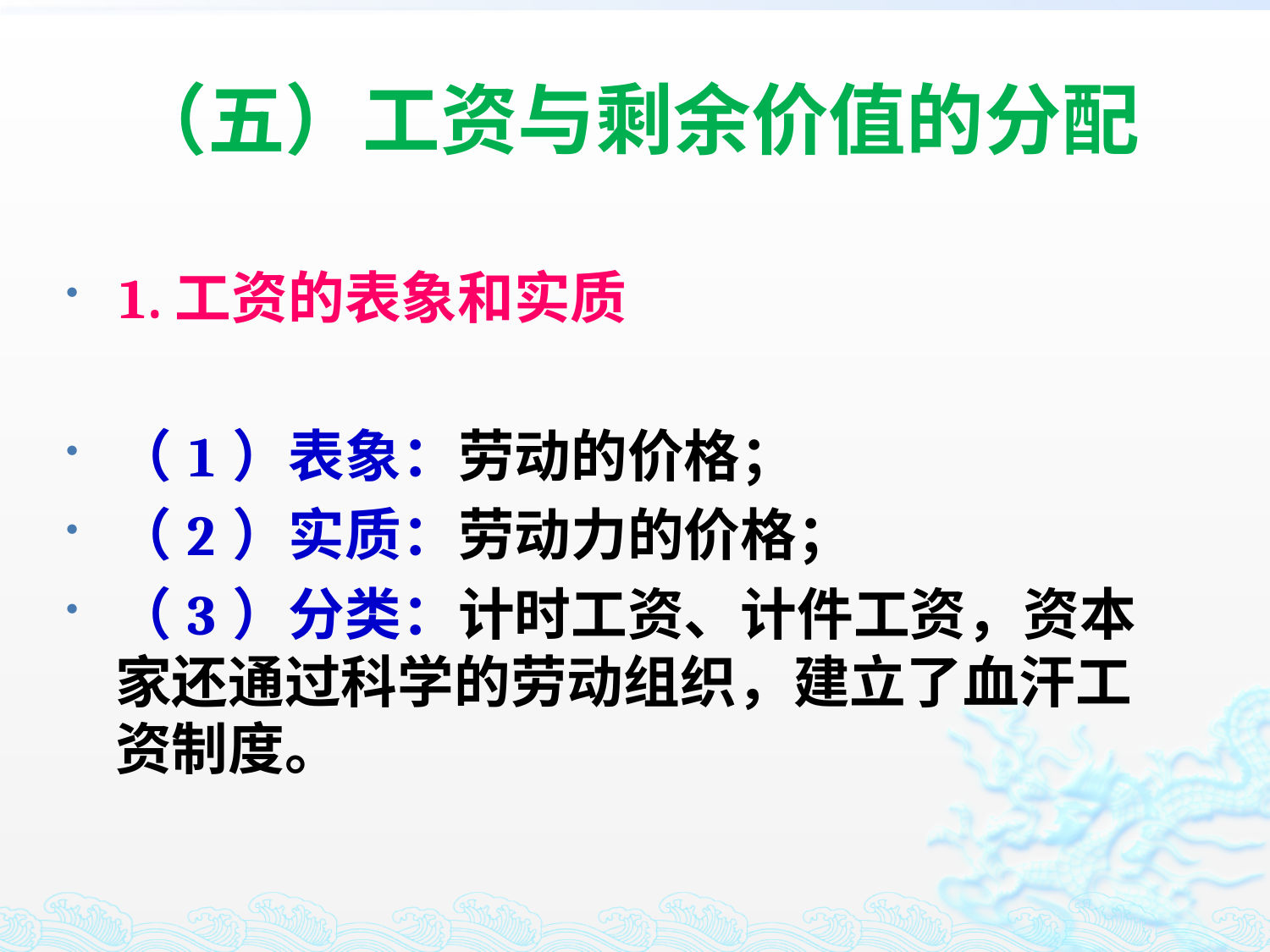

# （五）工资与剩余价值的分配
1.工资的表象和实质

（1）表象：劳动的价格；
（2）实质：劳动力的价格；
（3）分类：计时工资、计件工资，资本家还通过科学的劳动组织，建立了血汗工资制度。